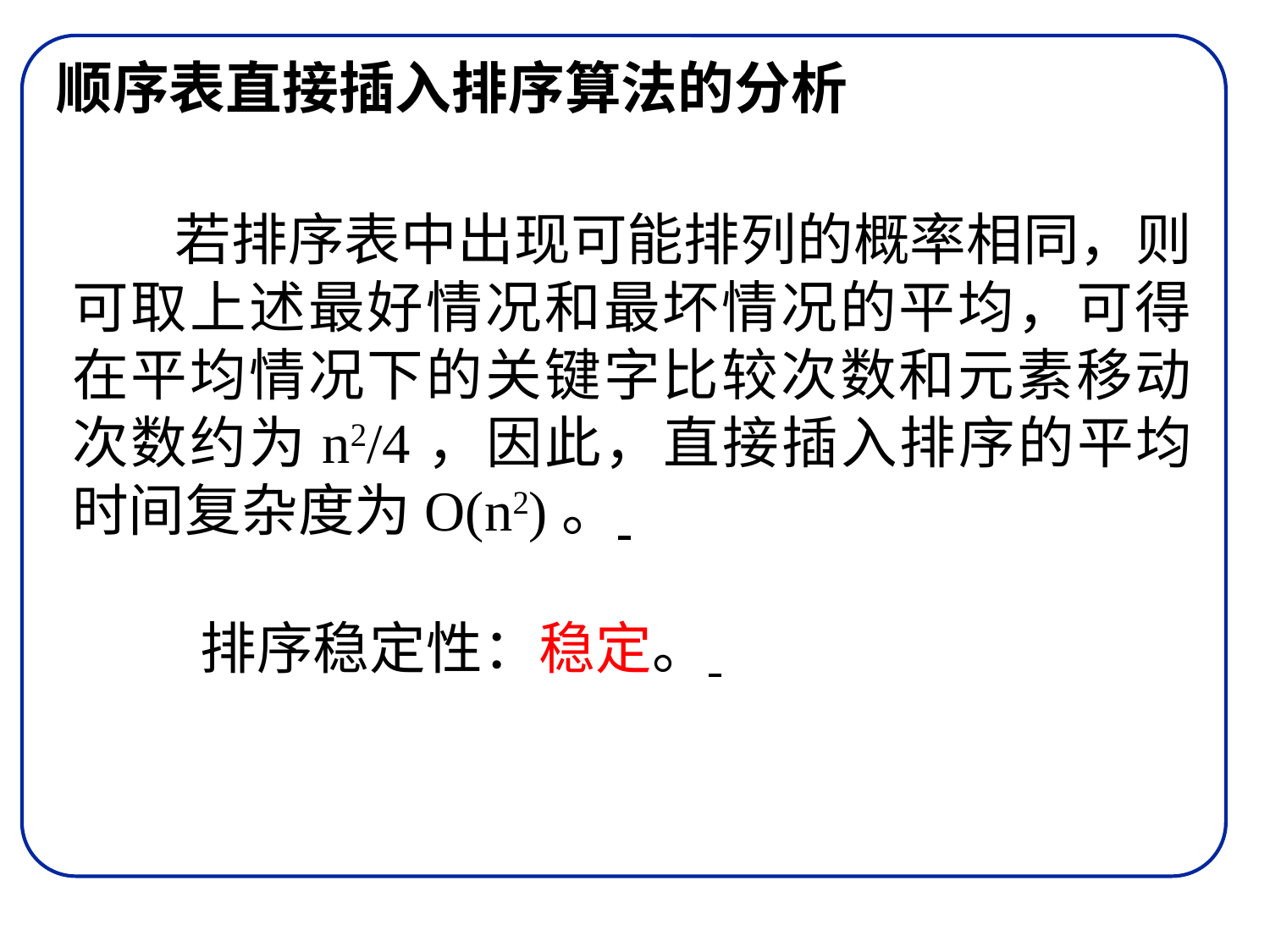

顺序表直接插入排序算法的分析
       若排序表中出现可能排列的概率相同，则可取上述最好情况和最坏情况的平均，可得在平均情况下的关键字比较次数和元素移动次数约为n2/4，因此，直接插入排序的平均时间复杂度为O(n2)。
         排序稳定性：稳定。